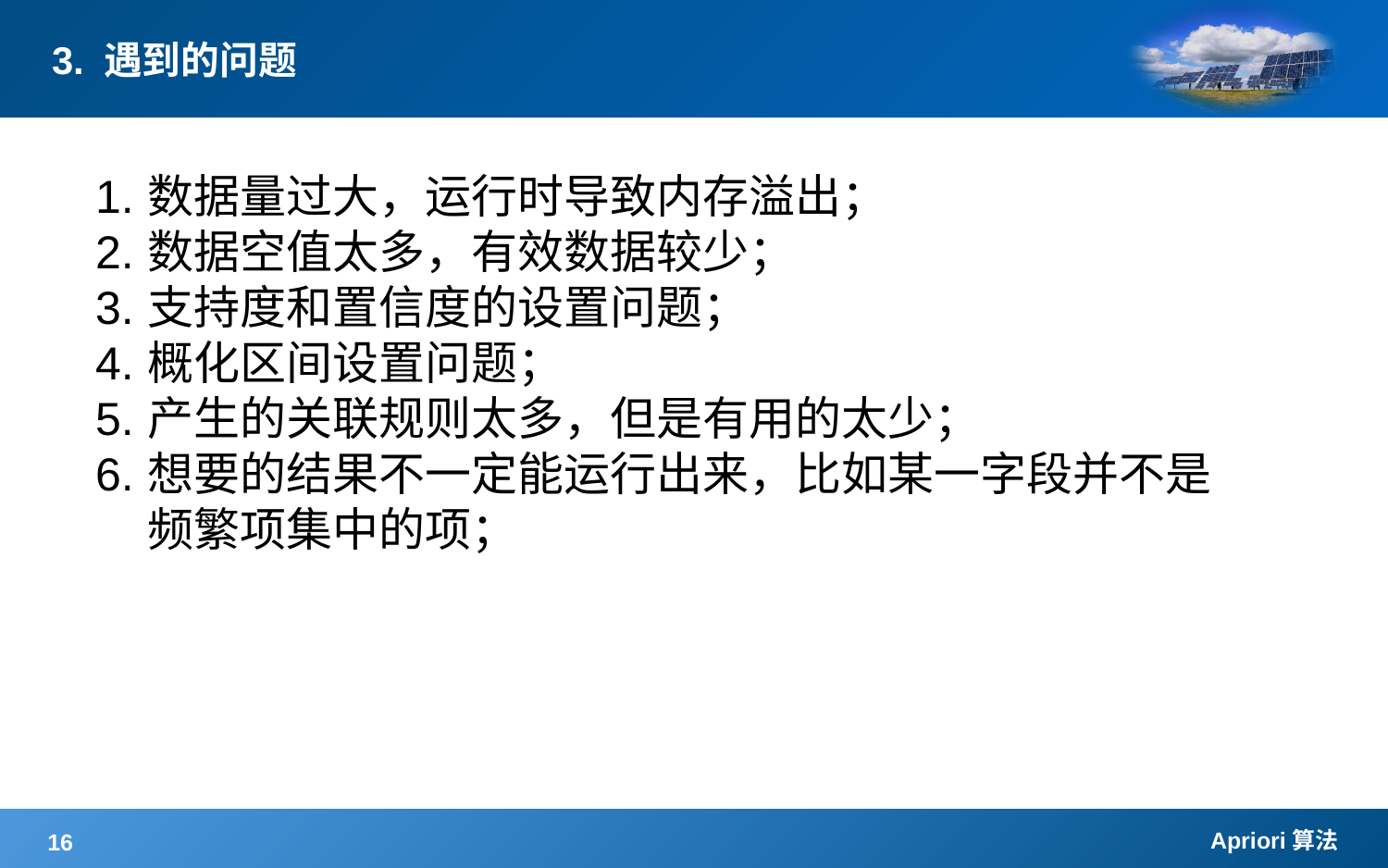

3. 遇到的问题
数据量过大，运行时导致内存溢出；
数据空值太多，有效数据较少；
支持度和置信度的设置问题；
概化区间设置问题；
产生的关联规则太多，但是有用的太少；
想要的结果不一定能运行出来，比如某一字段并不是频繁项集中的项；